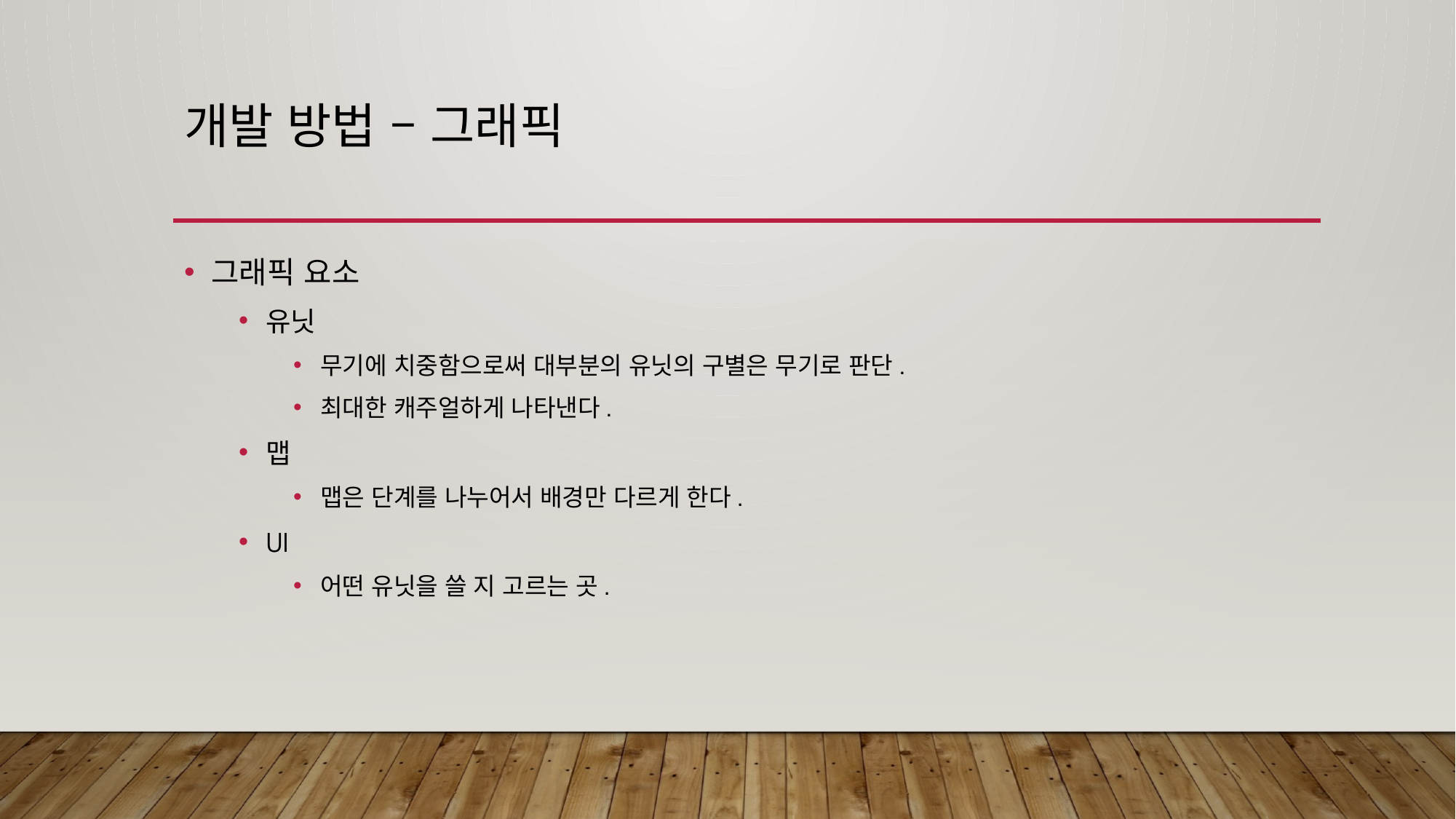

# 개발 방법 – 그래픽
그래픽 요소
유닛
무기에 치중함으로써 대부분의 유닛의 구별은 무기로 판단.
최대한 캐주얼하게 나타낸다.
맵
맵은 단계를 나누어서 배경만 다르게 한다.
UI
어떤 유닛을 쓸 지 고르는 곳.